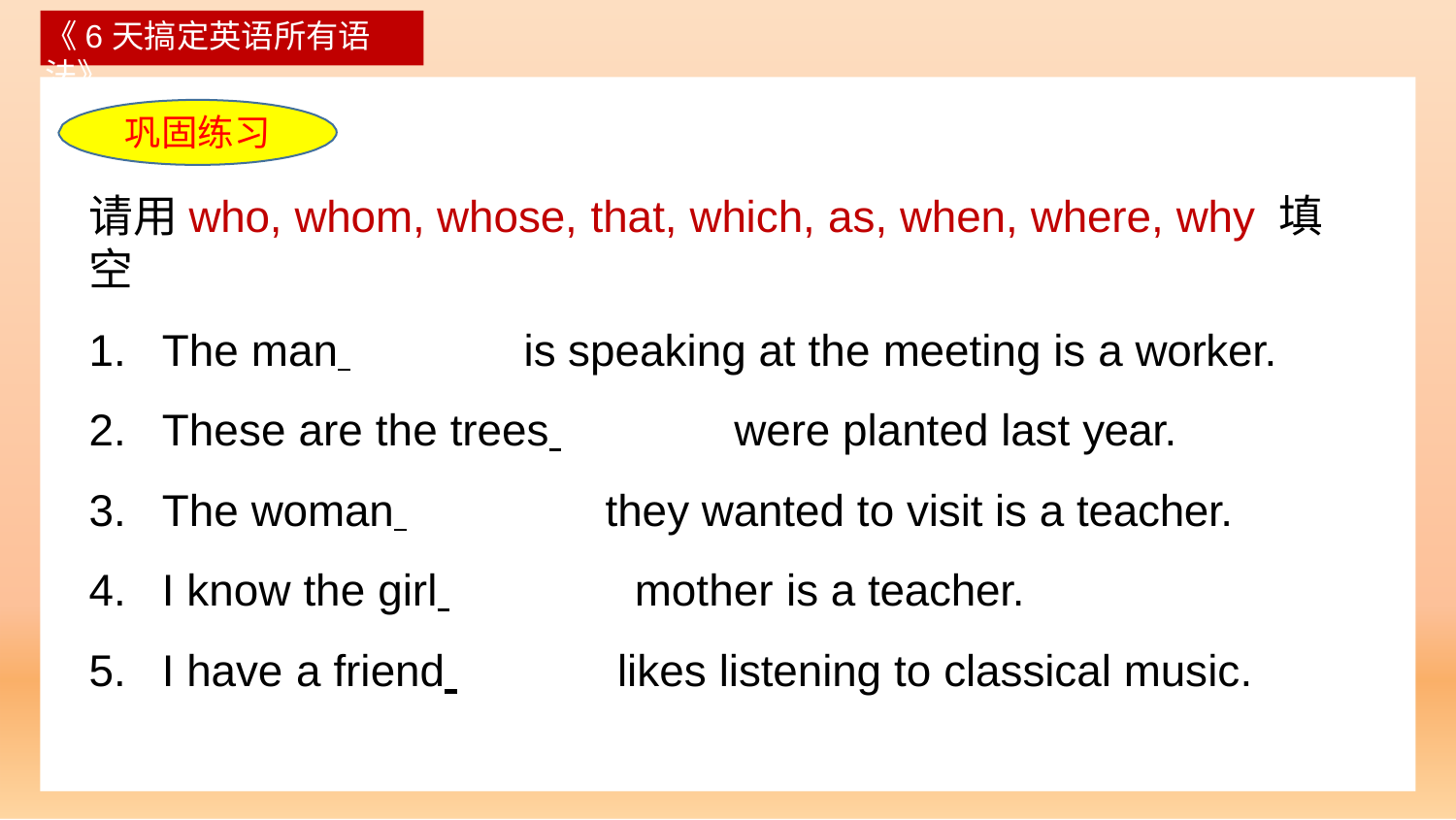

《6天搞定英语所有语法》

# 巩固练习
请用who, whom, whose, that, which, as, when, where, why 填空
The man 	is speaking at the meeting is a worker.
These are the trees 	were planted last year.
The woman 	they wanted to visit is a teacher.
I know the girl 	mother is a teacher.
I have a friend 	likes listening to classical music.